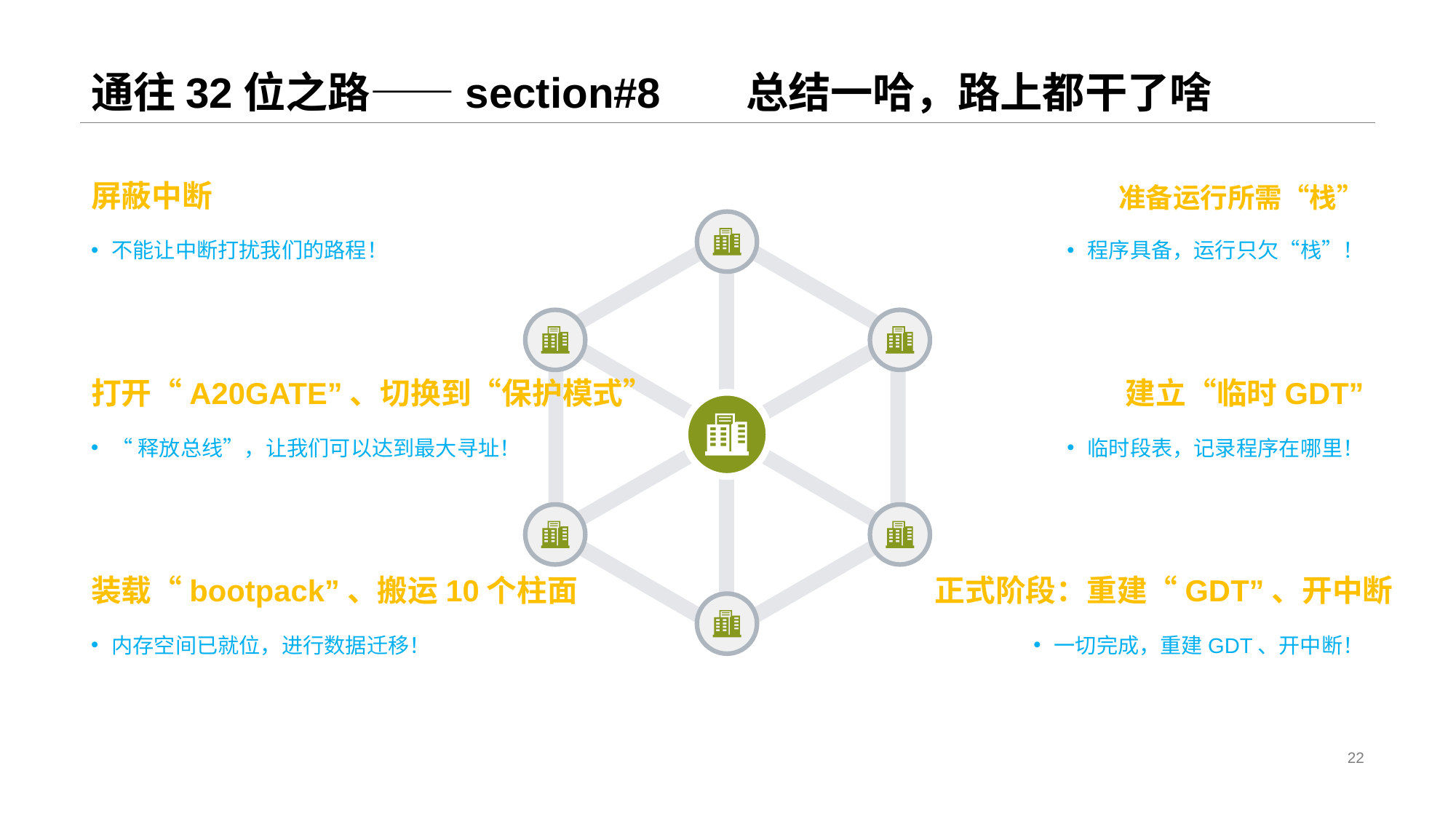

# 通往32位之路——section#8 	总结一哈，路上都干了啥
屏蔽中断
准备运行所需“栈”

不能让中断打扰我们的路程！
程序具备，运行只欠“栈”！

打开“A20GATE”、切换到“保护模式”
建立“临时GDT”
“释放总线”，让我们可以达到最大寻址！
临时段表，记录程序在哪里！
装载“bootpack”、搬运10个柱面
正式阶段：重建“GDT”、开中断
内存空间已就位，进行数据迁移！
一切完成，重建GDT、开中断！
22